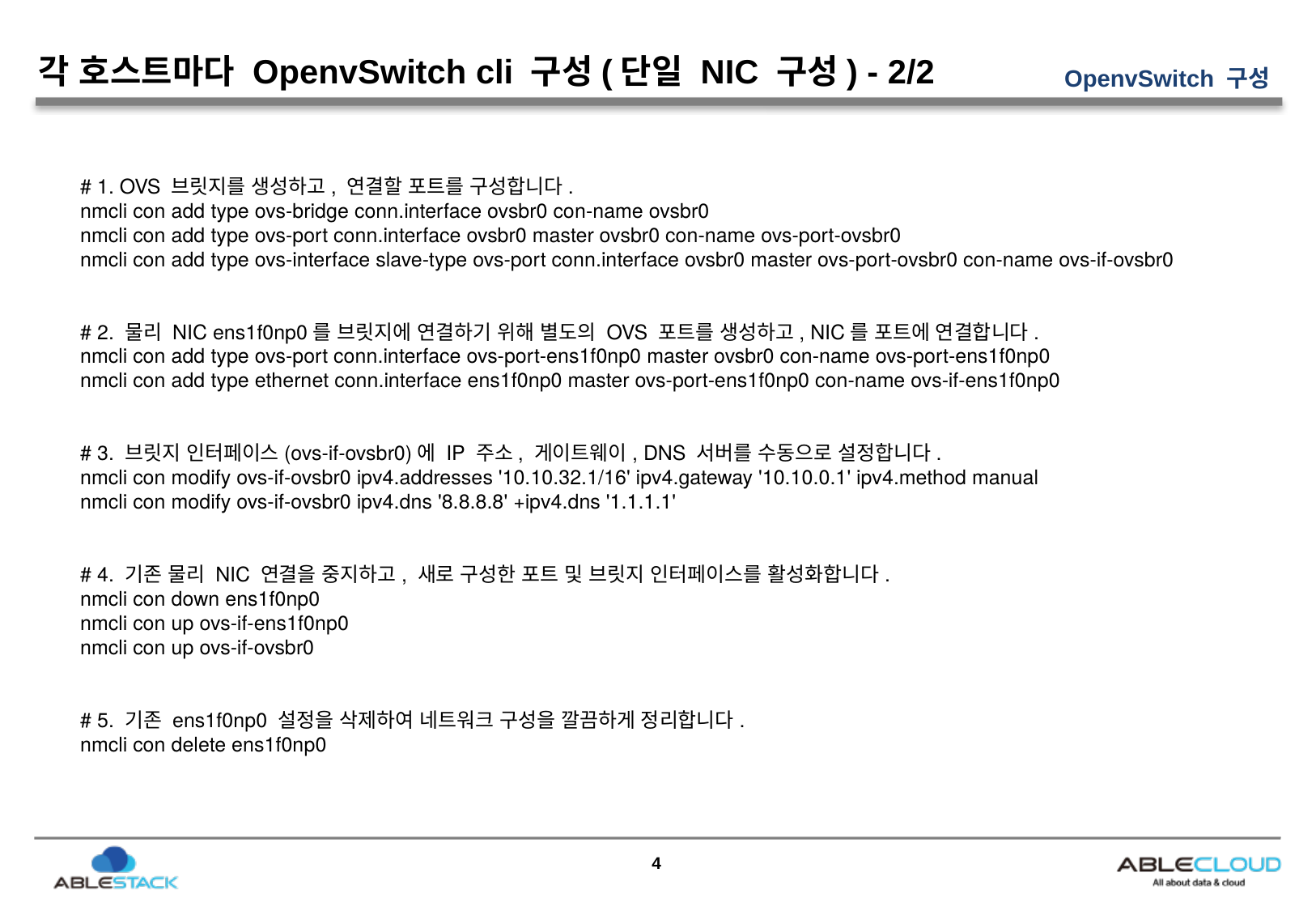

# 각 호스트마다 OpenvSwitch cli 구성(단일 NIC 구성) - 2/2
OpenvSwitch 구성

    # 1. OVS 브릿지를 생성하고, 연결할 포트를 구성합니다.
    nmcli con add type ovs-bridge conn.interface ovsbr0 con-name ovsbr0
    nmcli con add type ovs-port conn.interface ovsbr0 master ovsbr0 con-name ovs-port-ovsbr0
    nmcli con add type ovs-interface slave-type ovs-port conn.interface ovsbr0 master ovs-port-ovsbr0 con-name ovs-if-ovsbr0

    # 2. 물리 NIC ens1f0np0를 브릿지에 연결하기 위해 별도의 OVS 포트를 생성하고, NIC를 포트에 연결합니다.
    nmcli con add type ovs-port conn.interface ovs-port-ens1f0np0 master ovsbr0 con-name ovs-port-ens1f0np0
    nmcli con add type ethernet conn.interface ens1f0np0 master ovs-port-ens1f0np0 con-name ovs-if-ens1f0np0

    # 3. 브릿지 인터페이스(ovs-if-ovsbr0)에 IP 주소, 게이트웨이, DNS 서버를 수동으로 설정합니다.
    nmcli con modify ovs-if-ovsbr0 ipv4.addresses '10.10.32.1/16' ipv4.gateway '10.10.0.1' ipv4.method manual
    nmcli con modify ovs-if-ovsbr0 ipv4.dns '8.8.8.8' +ipv4.dns '1.1.1.1'

    # 4. 기존 물리 NIC 연결을 중지하고, 새로 구성한 포트 및 브릿지 인터페이스를 활성화합니다.
    nmcli con down ens1f0np0
    nmcli con up ovs-if-ens1f0np0
    nmcli con up ovs-if-ovsbr0

    # 5. 기존 ens1f0np0 설정을 삭제하여 네트워크 구성을 깔끔하게 정리합니다.
    nmcli con delete ens1f0np0